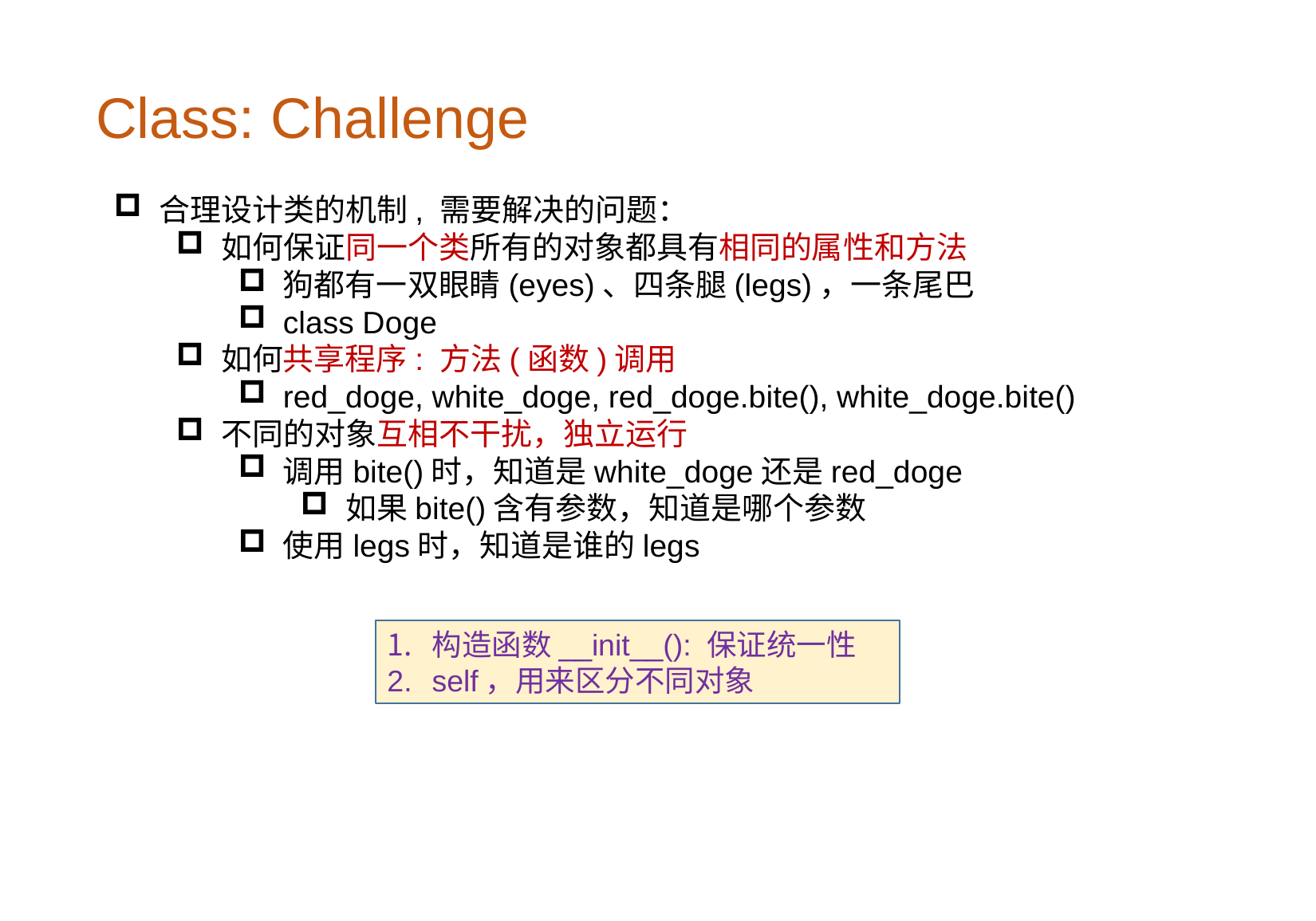

Class: Challenge
合理设计类的机制, 需要解决的问题：
如何保证同一个类所有的对象都具有相同的属性和方法
狗都有一双眼睛(eyes)、四条腿(legs)，一条尾巴
class Doge
如何共享程序: 方法(函数)调用
red_doge, white_doge, red_doge.bite(), white_doge.bite()
不同的对象互相不干扰，独立运行
调用bite()时，知道是white_doge还是red_doge
如果bite()含有参数，知道是哪个参数
使用legs时，知道是谁的legs
构造函数__init__(): 保证统一性
self，用来区分不同对象